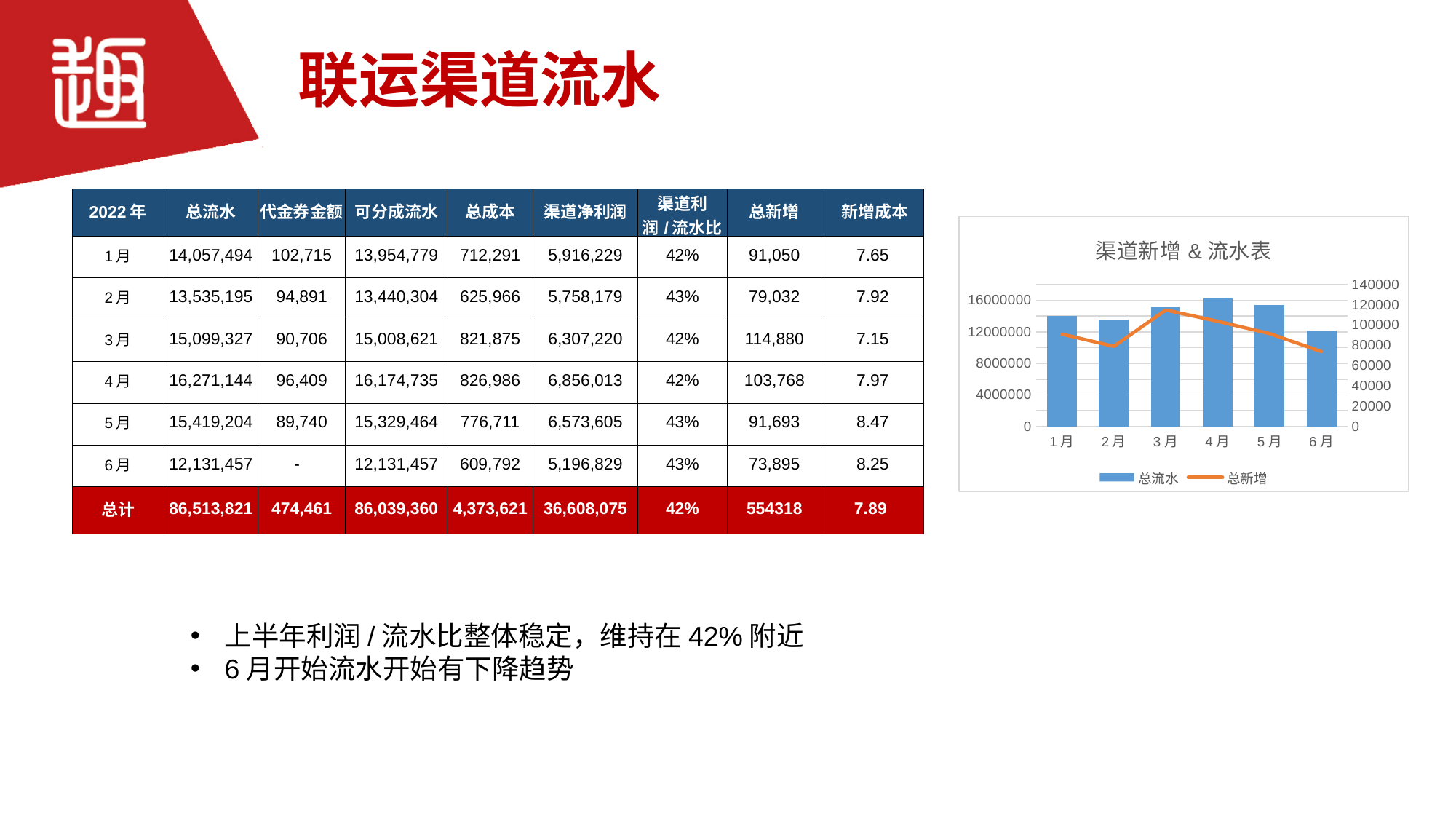

联运渠道流水
| 2022年 | 总流水 | 代金券金额 | 可分成流水 | 总成本 | 渠道净利润 | 渠道利润/流水比 | 总新增 | 新增成本 |
| --- | --- | --- | --- | --- | --- | --- | --- | --- |
| 1月 | 14,057,494 | 102,715 | 13,954,779 | 712,291 | 5,916,229 | 42% | 91,050 | 7.65 |
| 2月 | 13,535,195 | 94,891 | 13,440,304 | 625,966 | 5,758,179 | 43% | 79,032 | 7.92 |
| 3月 | 15,099,327 | 90,706 | 15,008,621 | 821,875 | 6,307,220 | 42% | 114,880 | 7.15 |
| 4月 | 16,271,144 | 96,409 | 16,174,735 | 826,986 | 6,856,013 | 42% | 103,768 | 7.97 |
| 5月 | 15,419,204 | 89,740 | 15,329,464 | 776,711 | 6,573,605 | 43% | 91,693 | 8.47 |
| 6月 | 12,131,457 | - | 12,131,457 | 609,792 | 5,196,829 | 43% | 73,895 | 8.25 |
| 总计 | 86,513,821 | 474,461 | 86,039,360 | 4,373,621 | 36,608,075 | 42% | 554318 | 7.89 |

### Chart: 渠道新增&流水表

| Category | 总流水 | 总新增 |
|---|---|---|
| 1月 | 14057494.0 | 91050.0 |
| 2月 | 13535195.0 | 79032.0 |
| 3月 | 15099327.0 | 114880.0 |
| 4月 | 16271144.0 | 103768.0 |
| 5月 | 15419204.0 | 91693.0 |
| 6月 | 12131457.0 | 73895.0 |
3078W
64%
46040
上半年利润/流水比整体稳定，维持在42%附近
6月开始流水开始有下降趋势